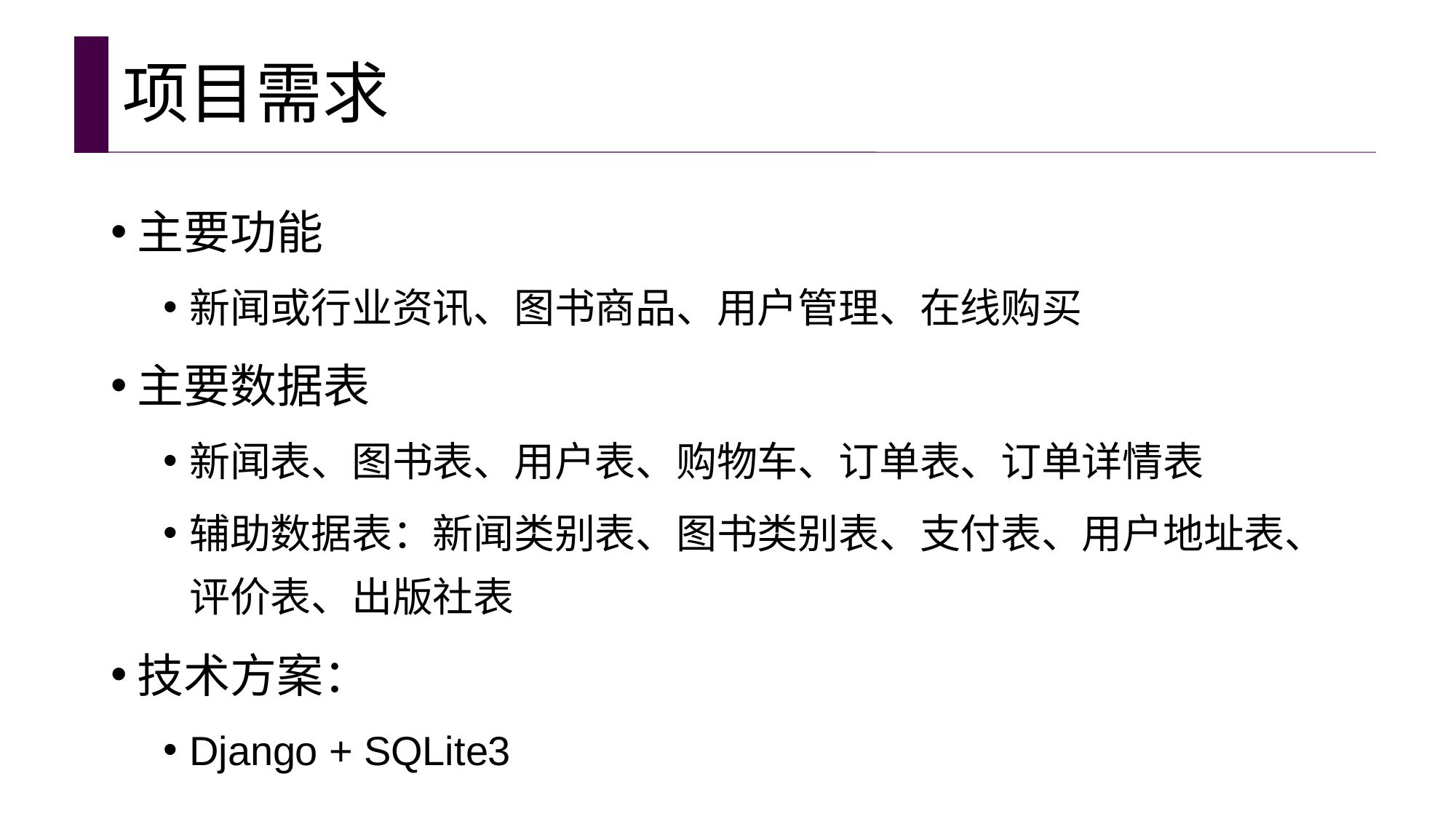

# 项目需求
主要功能
新闻或行业资讯、图书商品、用户管理、在线购买
主要数据表
新闻表、图书表、用户表、购物车、订单表、订单详情表
辅助数据表：新闻类别表、图书类别表、支付表、用户地址表、评价表、出版社表
技术方案：
Django + SQLite3